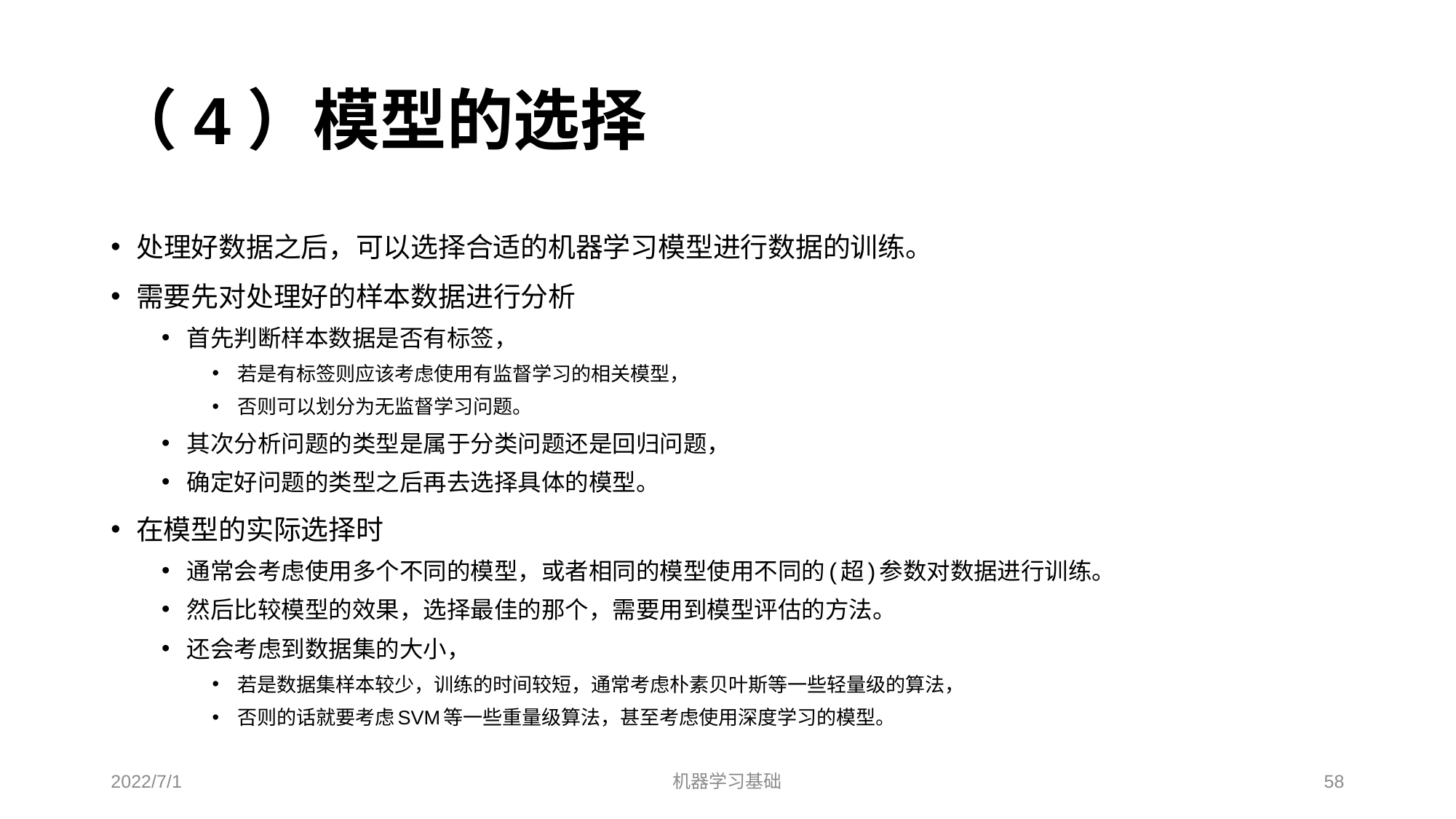

# （4）模型的选择
处理好数据之后，可以选择合适的机器学习模型进行数据的训练。
需要先对处理好的样本数据进行分析
首先判断样本数据是否有标签，
若是有标签则应该考虑使用有监督学习的相关模型，
否则可以划分为无监督学习问题。
其次分析问题的类型是属于分类问题还是回归问题，
确定好问题的类型之后再去选择具体的模型。
在模型的实际选择时
通常会考虑使用多个不同的模型，或者相同的模型使用不同的(超)参数对数据进行训练。
然后比较模型的效果，选择最佳的那个，需要用到模型评估的方法。
还会考虑到数据集的大小，
若是数据集样本较少，训练的时间较短，通常考虑朴素贝叶斯等一些轻量级的算法，
否则的话就要考虑SVM等一些重量级算法，甚至考虑使用深度学习的模型。
2022/7/1
机器学习基础
58